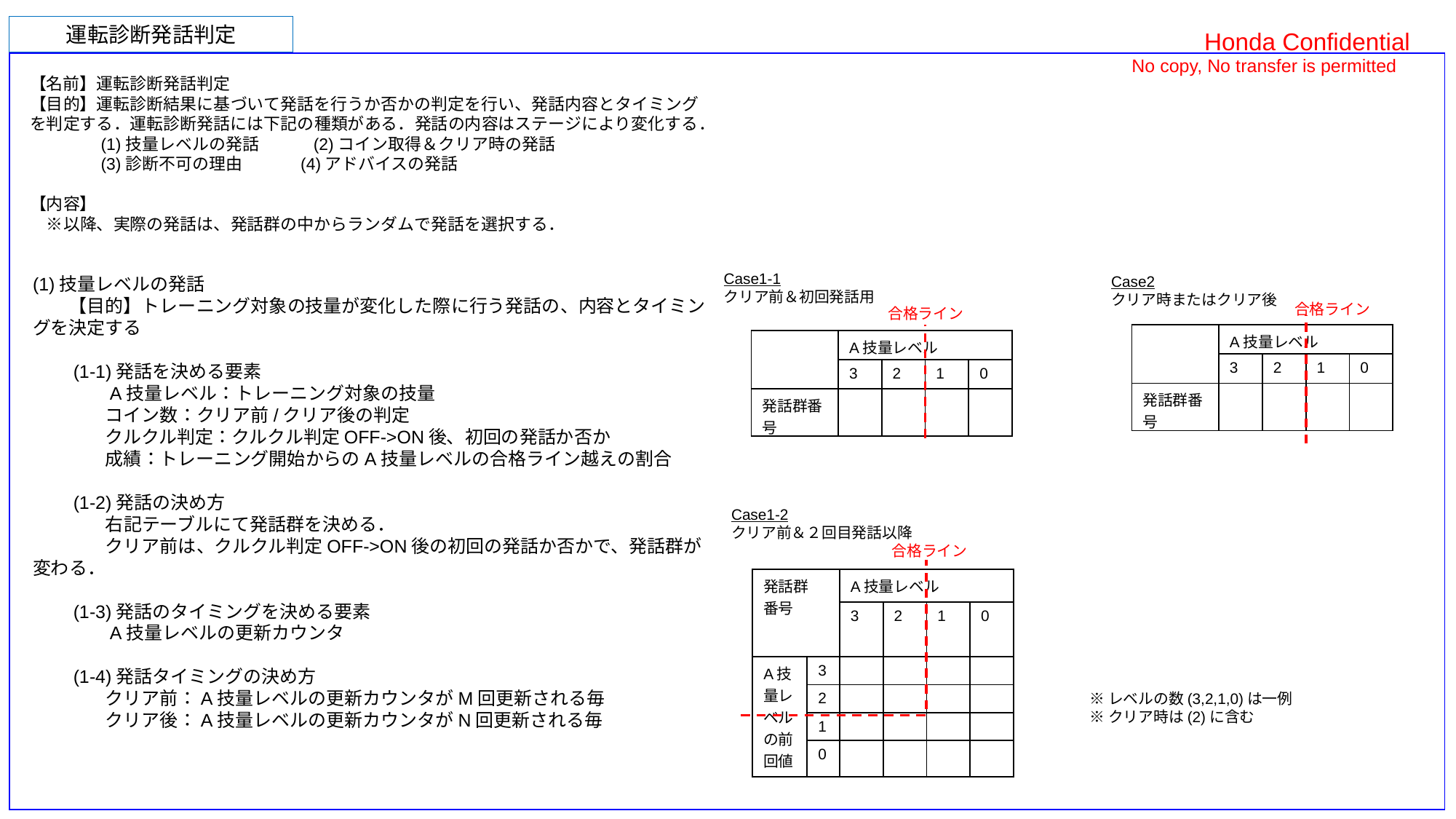

運転診断発話判定

【名前】運転診断発話判定
【目的】運転診断結果に基づいて発話を行うか否かの判定を行い、発話内容とタイミングを判定する．運転診断発話には下記の種類がある．発話の内容はステージにより変化する．
　　　　(1)技量レベルの発話　　　(2)コイン取得＆クリア時の発話
　　　　(3)診断不可の理由　　　 (4)アドバイスの発話

【内容】
　※以降、実際の発話は、発話群の中からランダムで発話を選択する．
Case1-1
クリア前＆初回発話用
Case2
クリア時またはクリア後
(1)技量レベルの発話
　　【目的】トレーニング対象の技量が変化した際に行う発話の、内容とタイミングを決定する

　　(1-1)発話を決める要素
　　　　A技量レベル：トレーニング対象の技量
　　　　コイン数：クリア前/クリア後の判定
　　　　クルクル判定：クルクル判定OFF->ON後、初回の発話か否か
　　　　成績：トレーニング開始からのA技量レベルの合格ライン越えの割合

　　(1-2)発話の決め方
　　　　右記テーブルにて発話群を決める．
　　　　クリア前は、クルクル判定OFF->ON後の初回の発話か否かで、発話群が変わる．

　　(1-3)発話のタイミングを決める要素
　　　　A技量レベルの更新カウンタ

　　(1-4)発話タイミングの決め方
　　　　クリア前：A技量レベルの更新カウンタがM回更新される毎
　　　　クリア後：A技量レベルの更新カウンタがN回更新される毎
合格ライン
合格ライン
|  | A技量レベル |  |  |  |
| --- | --- | --- | --- | --- |
|  | 3 | 2 | 1 | 0 |
| 発話群番号 |  |  |  |  |
|  | A技量レベル |  |  |  |
| --- | --- | --- | --- | --- |
|  | 3 | 2 | 1 | 0 |
| 発話群番号 |  |  |  |  |
Case1-2
クリア前＆２回目発話以降
合格ライン

| 発話群 番号 |  | A技量レベル |  |  |  |
| --- | --- | --- | --- | --- | --- |
|  |  | 3 | 2 | 1 | 0 |
| A技量レベルの前回値 | 3 |  |  |  |  |
|  | 2 |  |  |  |  |
|  | 1 |  |  |  |  |
|  | 0 |  |  |  |  |
※レベルの数(3,2,1,0)は一例
※クリア時は(2)に含む